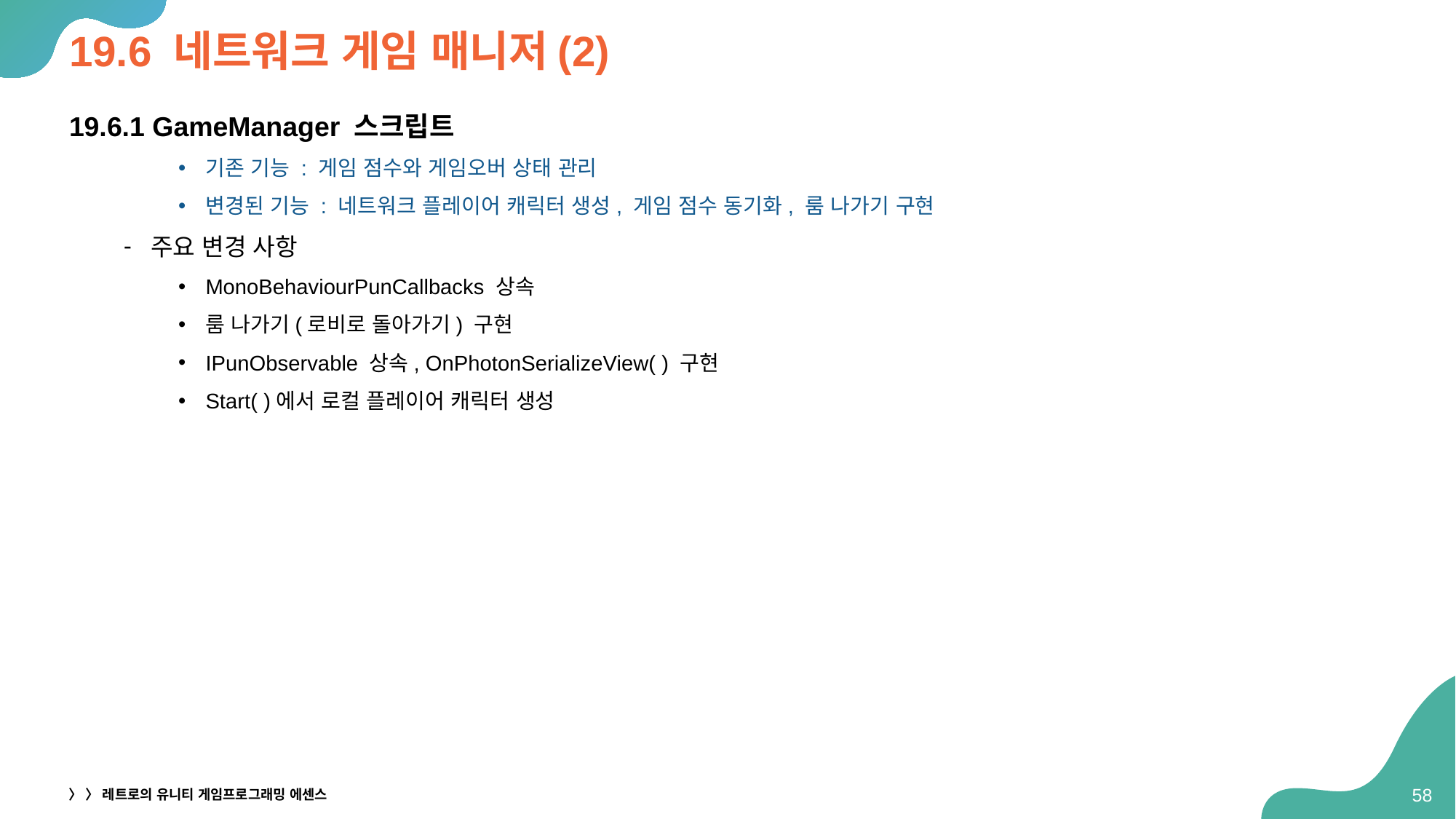

# 19.6 네트워크 게임 매니저(2)
19.6.1 GameManager 스크립트
기존 기능 : 게임 점수와 게임오버 상태 관리
변경된 기능 : 네트워크 플레이어 캐릭터 생성, 게임 점수 동기화, 룸 나가기 구현
주요 변경 사항
MonoBehaviourPunCallbacks 상속
룸 나가기(로비로 돌아가기) 구현
IPunObservable 상속, OnPhotonSerializeView( ) 구현
Start( )에서 로컬 플레이어 캐릭터 생성
58